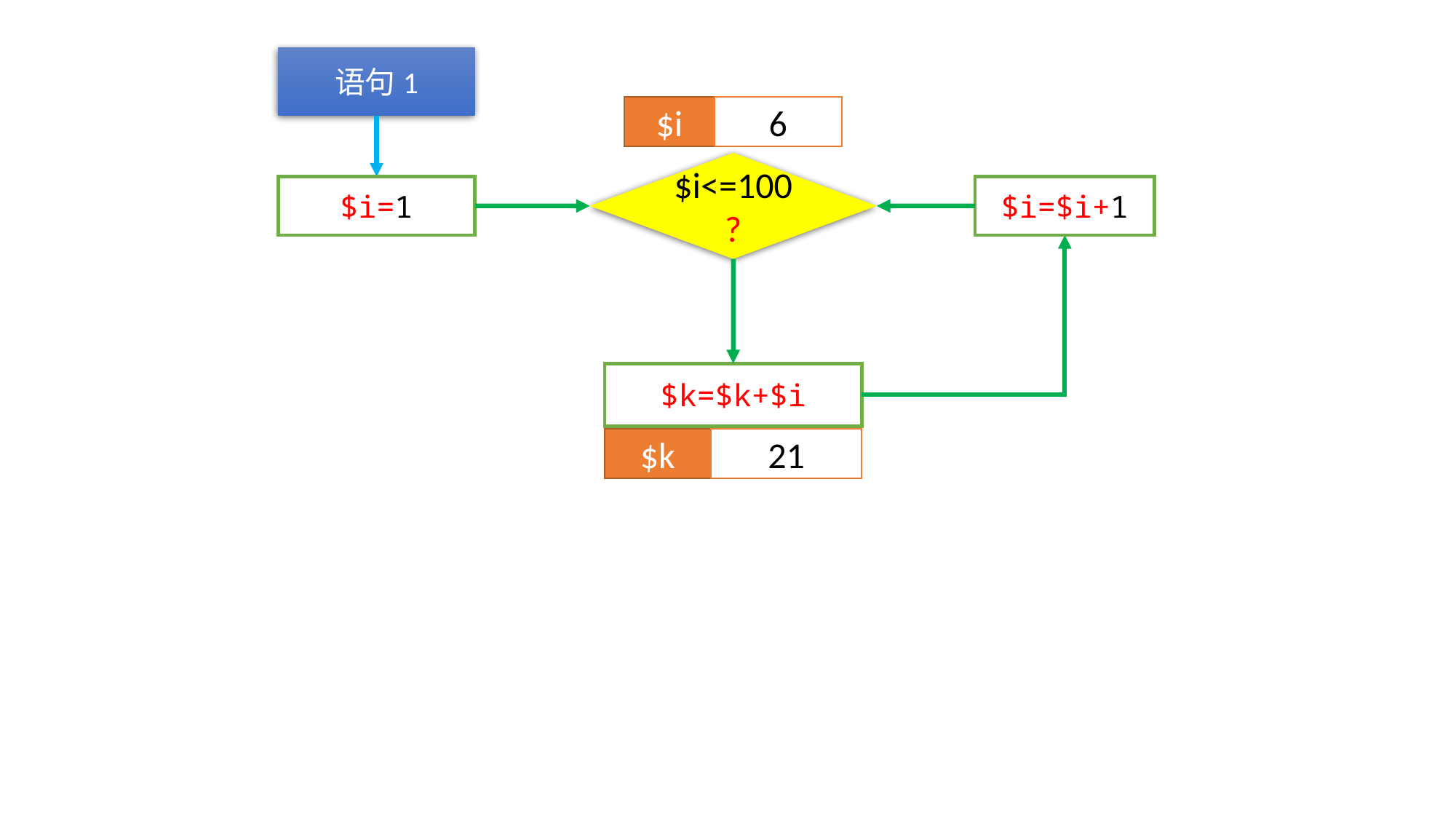

语句1
$i
5
$i
6
$i<=100?
$i=1
$i=$i+1
$k=$k+$i
$k
21
$k
15